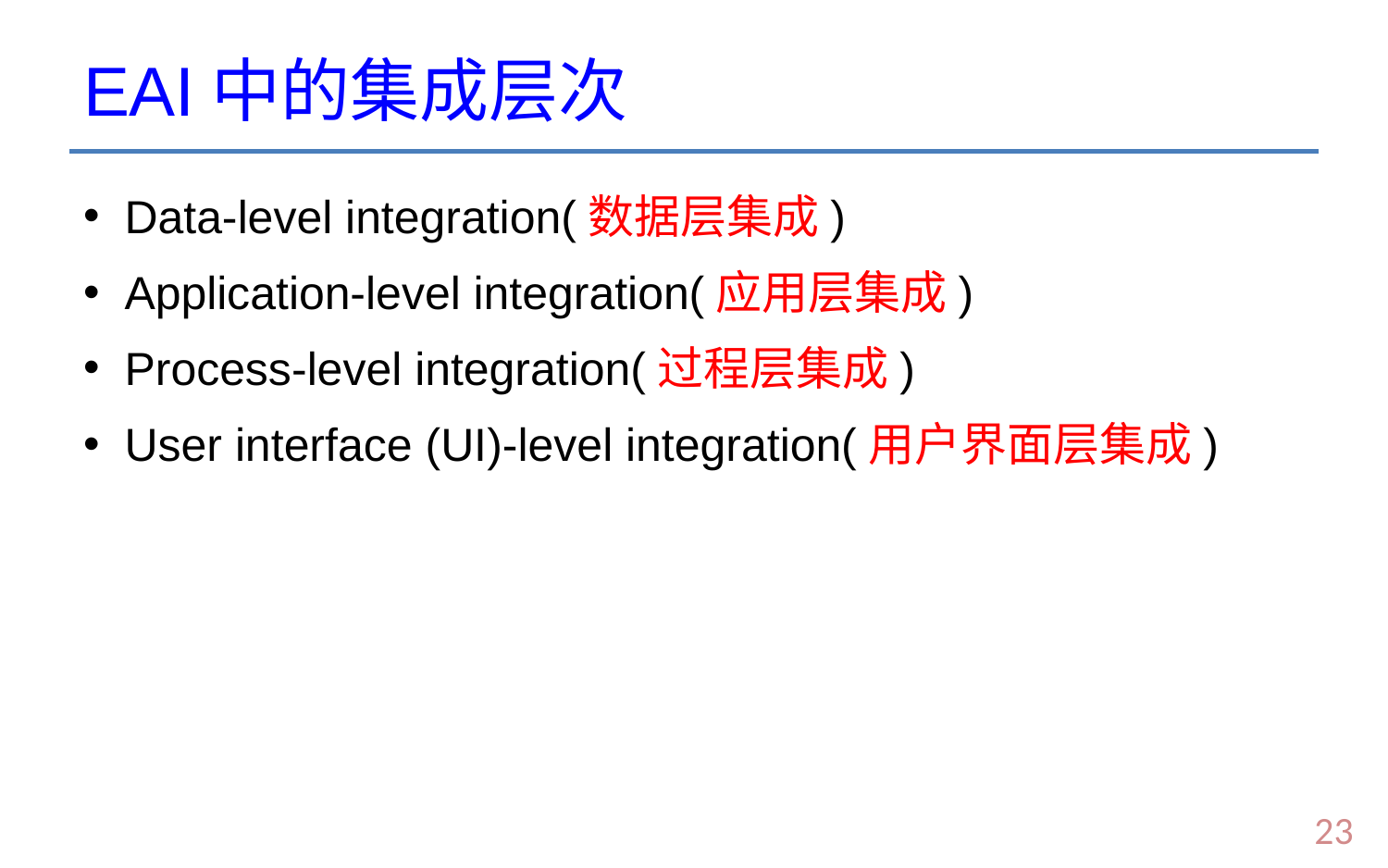

# EAI中的集成层次
Data-level integration(数据层集成)
Application-level integration(应用层集成)
Process-level integration(过程层集成)
User interface (UI)-level integration(用户界面层集成)
23